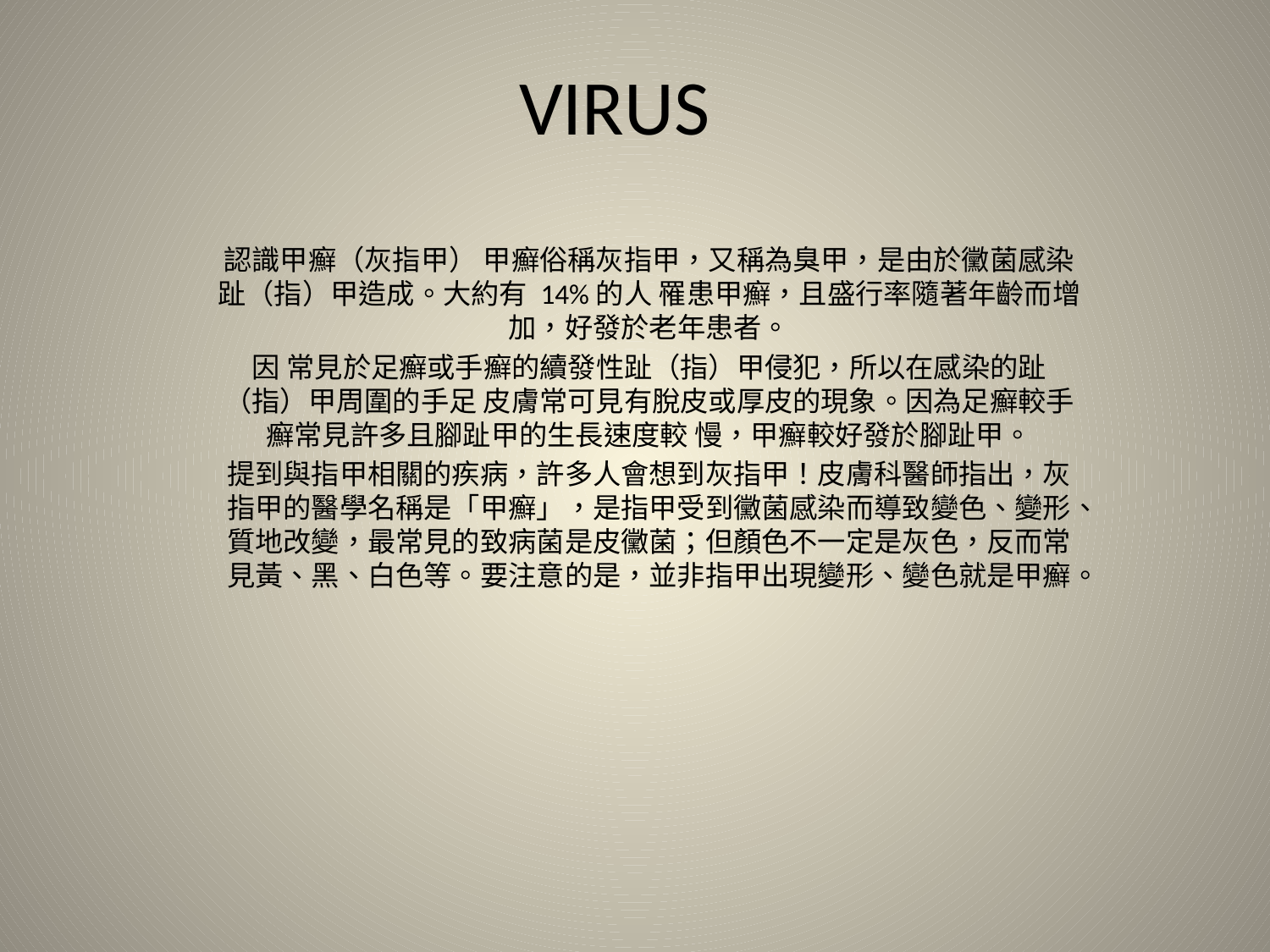

# VIRUS
認識甲癬（灰指甲） 甲癬俗稱灰指甲，又稱為臭甲，是由於黴菌感染趾（指）甲造成。大約有 14%的人 罹患甲癬，且盛行率隨著年齡而增加，好發於老年患者。
因 常見於足癬或手癬的續發性趾（指）甲侵犯，所以在感染的趾（指）甲周圍的手足 皮膚常可見有脫皮或厚皮的現象。因為足癬較手癬常見許多且腳趾甲的生長速度較 慢，甲癬較好發於腳趾甲。
提到與指甲相關的疾病，許多人會想到灰指甲！皮膚科醫師指出，灰指甲的醫學名稱是「甲癬」，是指甲受到黴菌感染而導致變色、變形、質地改變，最常見的致病菌是皮黴菌；但顏色不一定是灰色，反而常見黃、黑、白色等。要注意的是，並非指甲出現變形、變色就是甲癬。